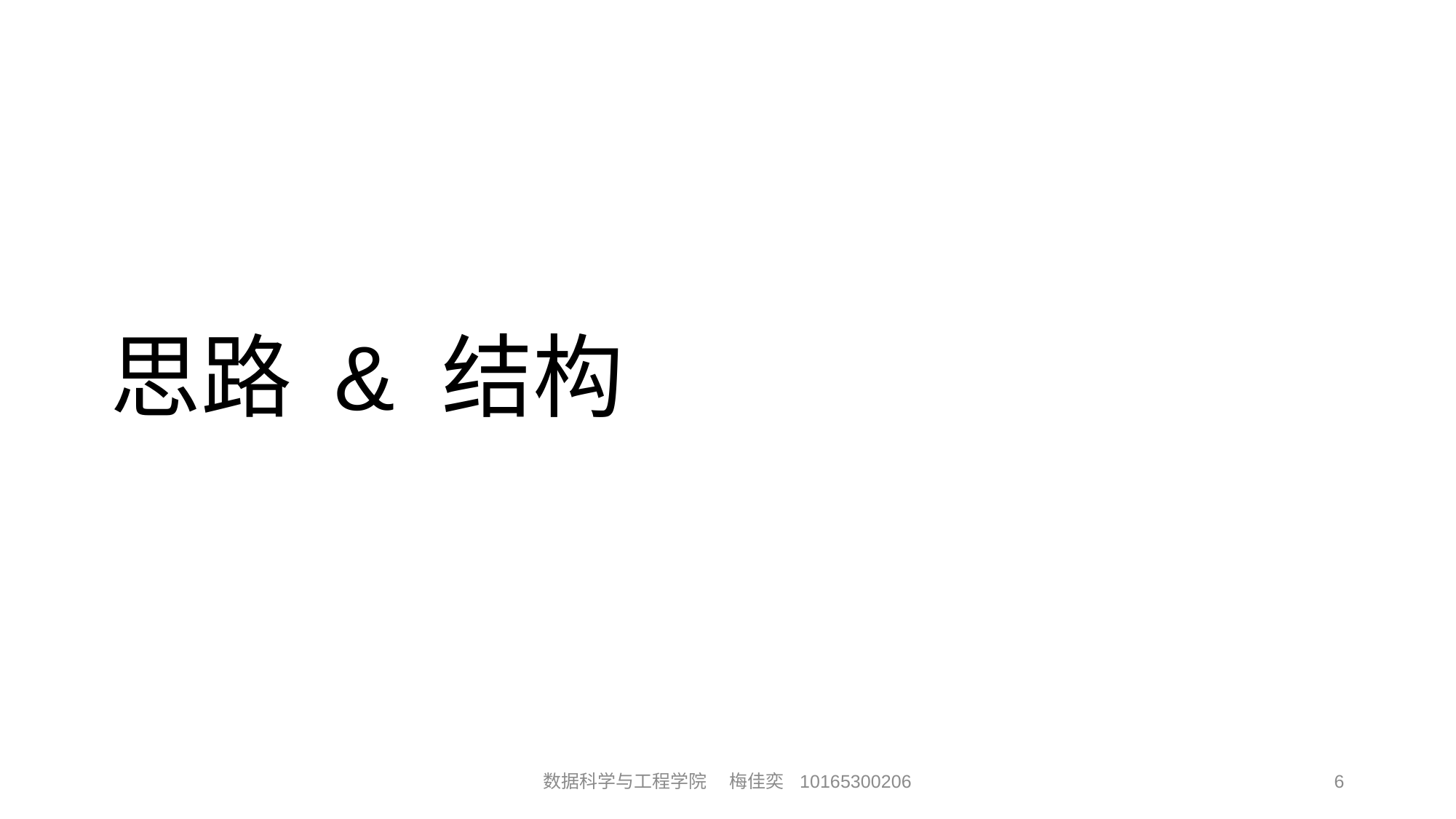

# 思路 & 结构

数据科学与工程学院    梅佳奕  10165300206
6